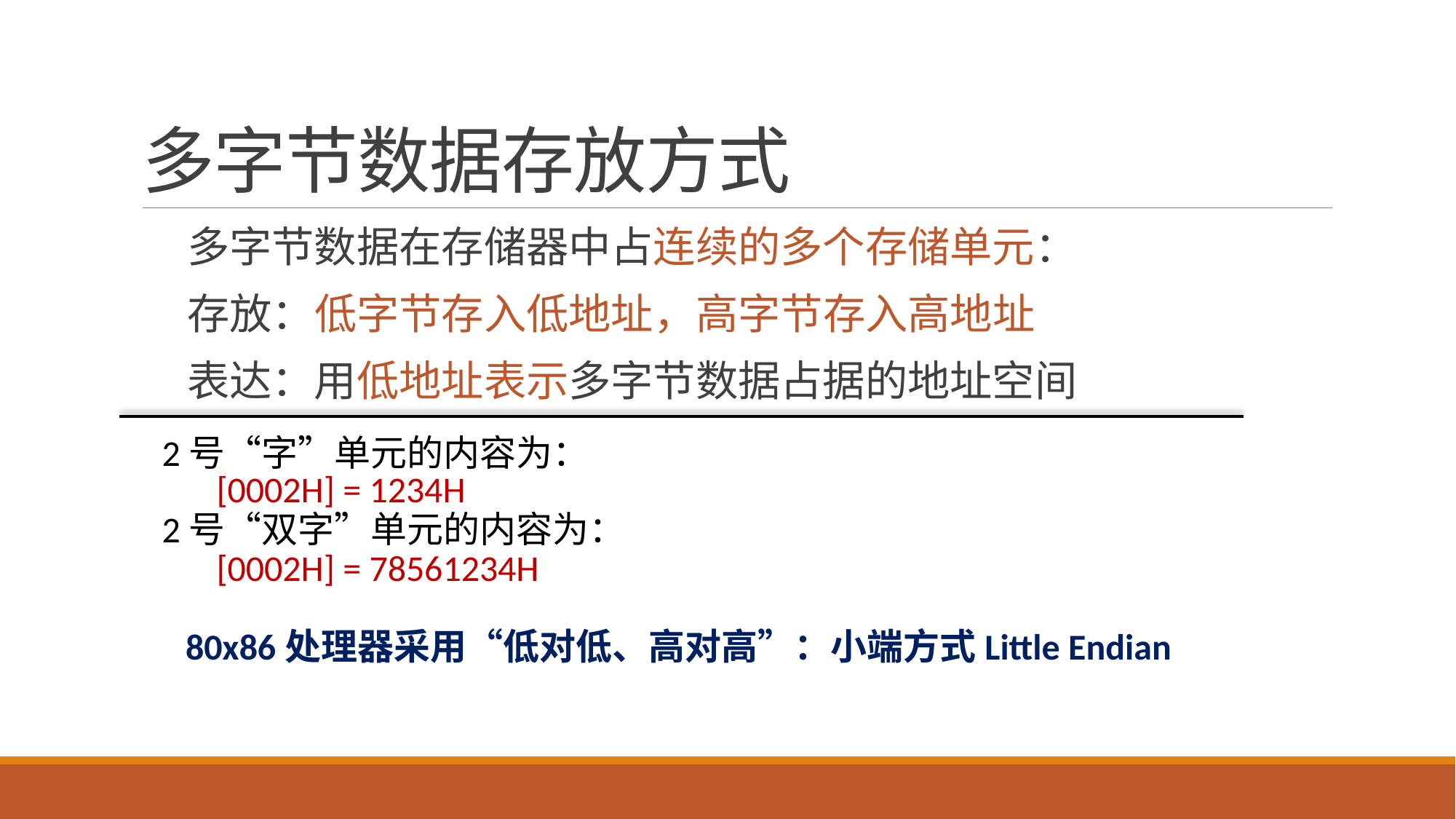

# 多字节数据存放方式
多字节数据在存储器中占连续的多个存储单元：
存放：低字节存入低地址，高字节存入高地址
表达：用低地址表示多字节数据占据的地址空间

80x86处理器采用“低对低、高对高”：小端方式Little Endian

2号“字”单元的内容为：
[0002H] = 1234H
2号“双字”单元的内容为：
[0002H] = 78561234H